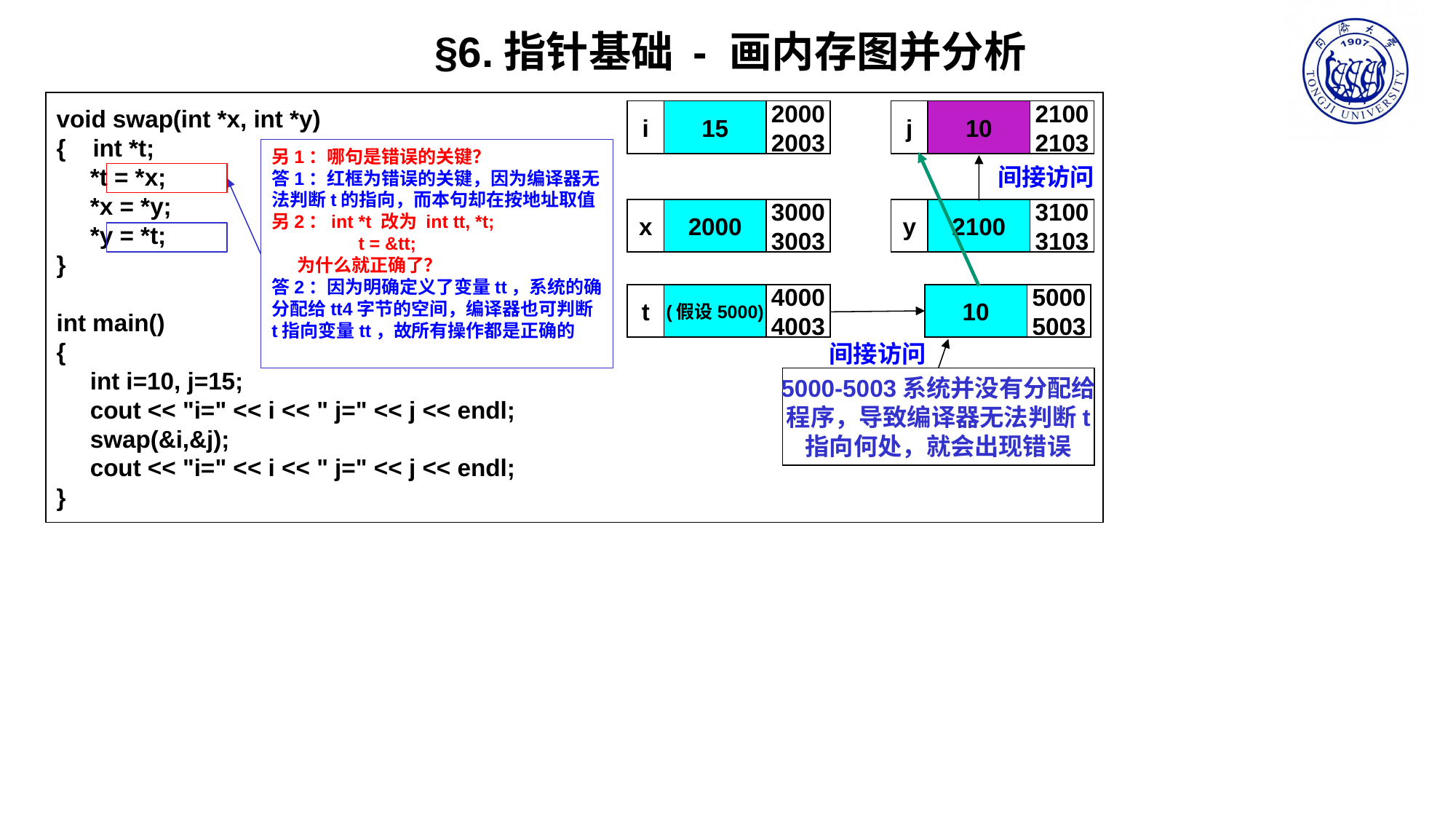

§6.指针基础 - 画内存图并分析
void swap(int *x, int *y)
{    int *t;
     *t = *x;
     *x = *y;
     *y = *t;
}

int main()
{
     int i=10, j=15;
     cout << "i=" << i << " j=" << j << endl;
     swap(&i,&j);
     cout << "i=" << i << " j=" << j << endl;
}
i
15
2000
2003
j
10
2100
2103
x
2000
3000
3003
y
2100
3100
3103
t
(假设5000)
4000
4003
10
5000
5003

另1：哪句是错误的关键？
答1：红框为错误的关键，因为编译器无法判断t的指向，而本句却在按地址取值
另2：int *t 改为 int tt, *t;
                 t = &tt;
     为什么就正确了？
答2：因为明确定义了变量tt，系统的确分配给tt4字节的空间，编译器也可判断t指向变量tt，故所有操作都是正确的

间接访问

间接访问
5000-5003系统并没有分配给
程序，导致编译器无法判断t
指向何处，就会出现错误